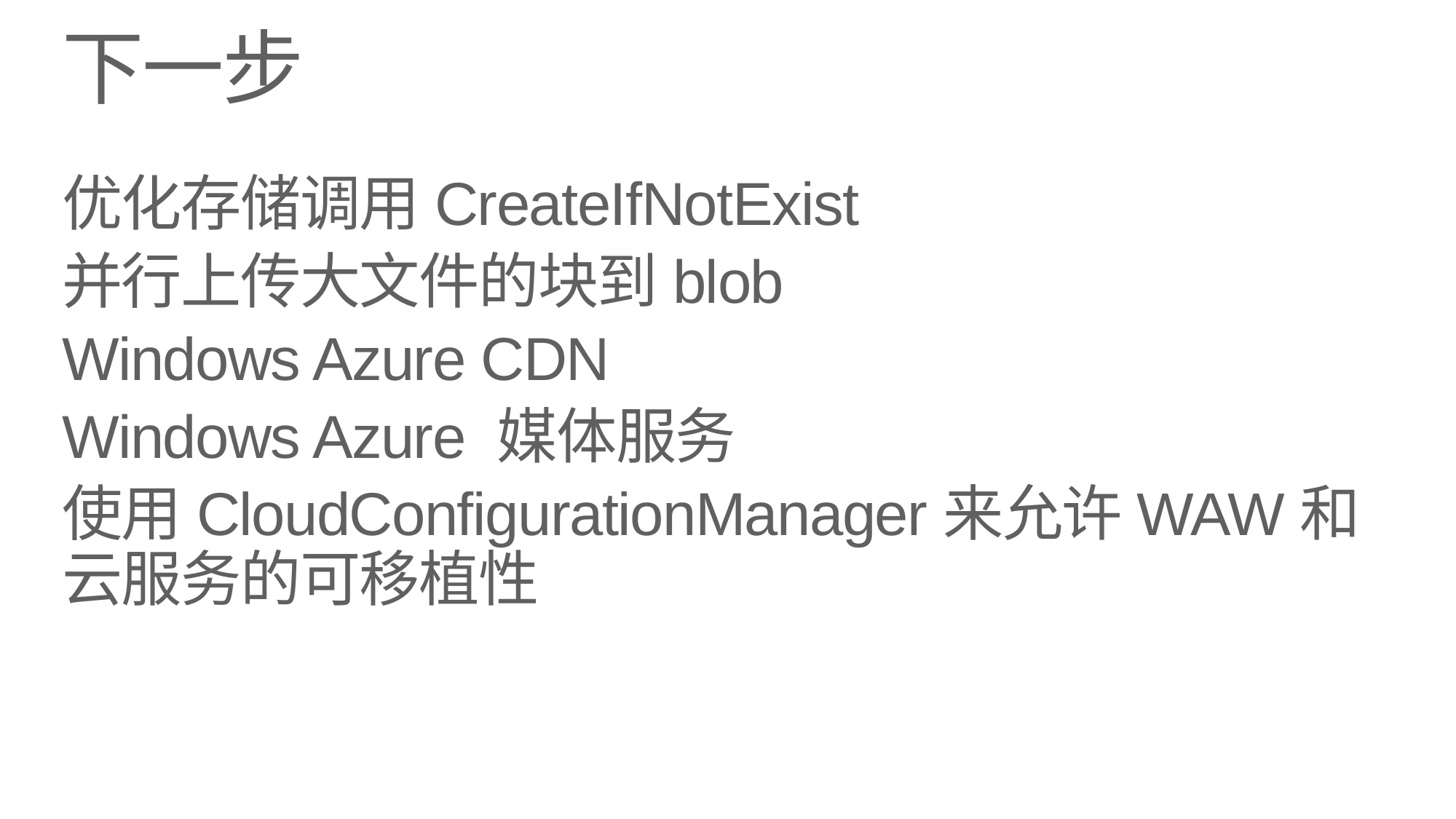

# 下一步
优化存储调用CreateIfNotExist
并行上传大文件的块到blob
Windows Azure CDN
Windows Azure 媒体服务
使用CloudConfigurationManager来允许WAW和云服务的可移植性